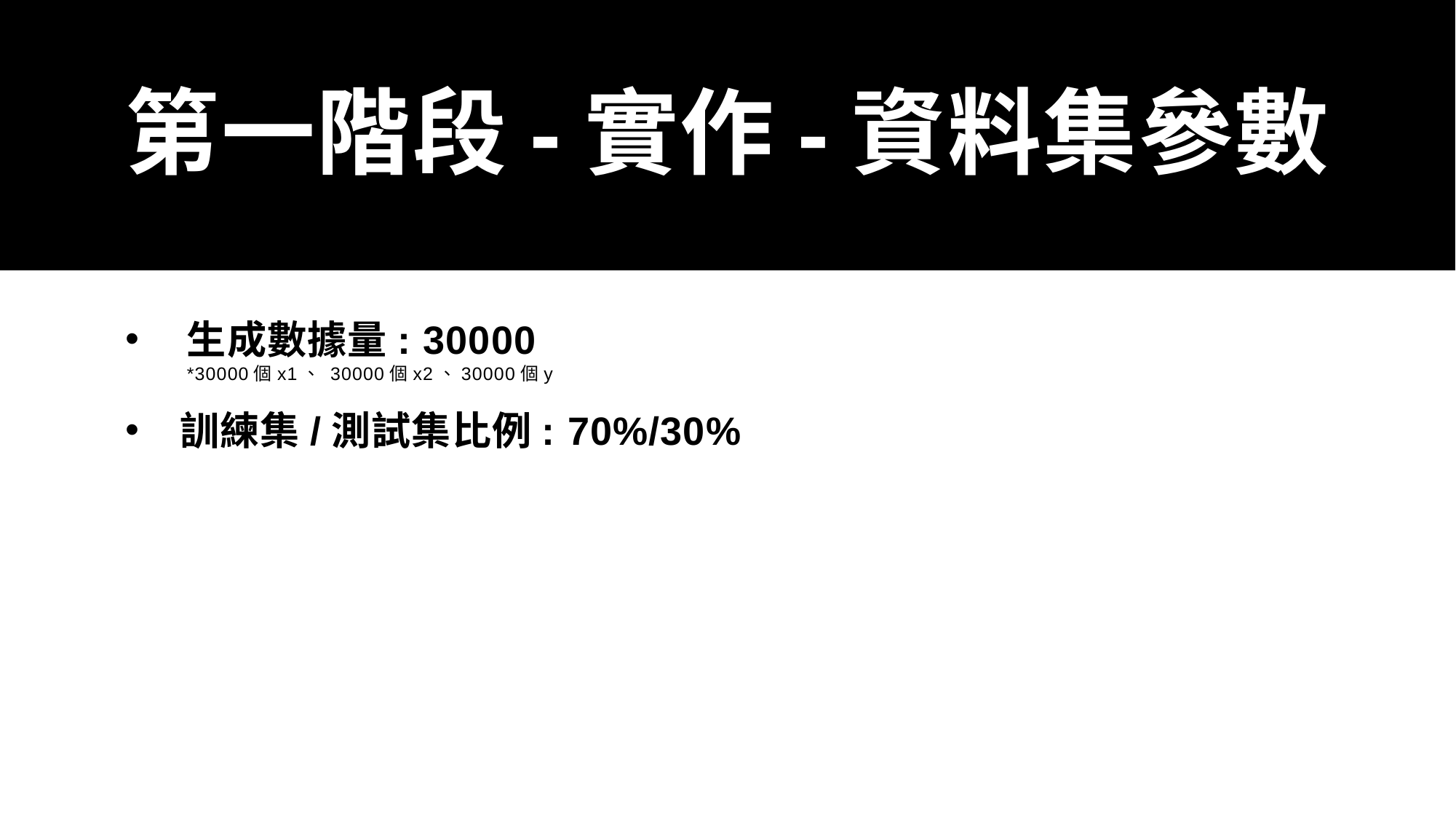

# 第一階段-實作-資料集參數
生成數據量: 30000
*30000個x1、 30000個x2、30000個y
訓練集/測試集比例: 70%/30%